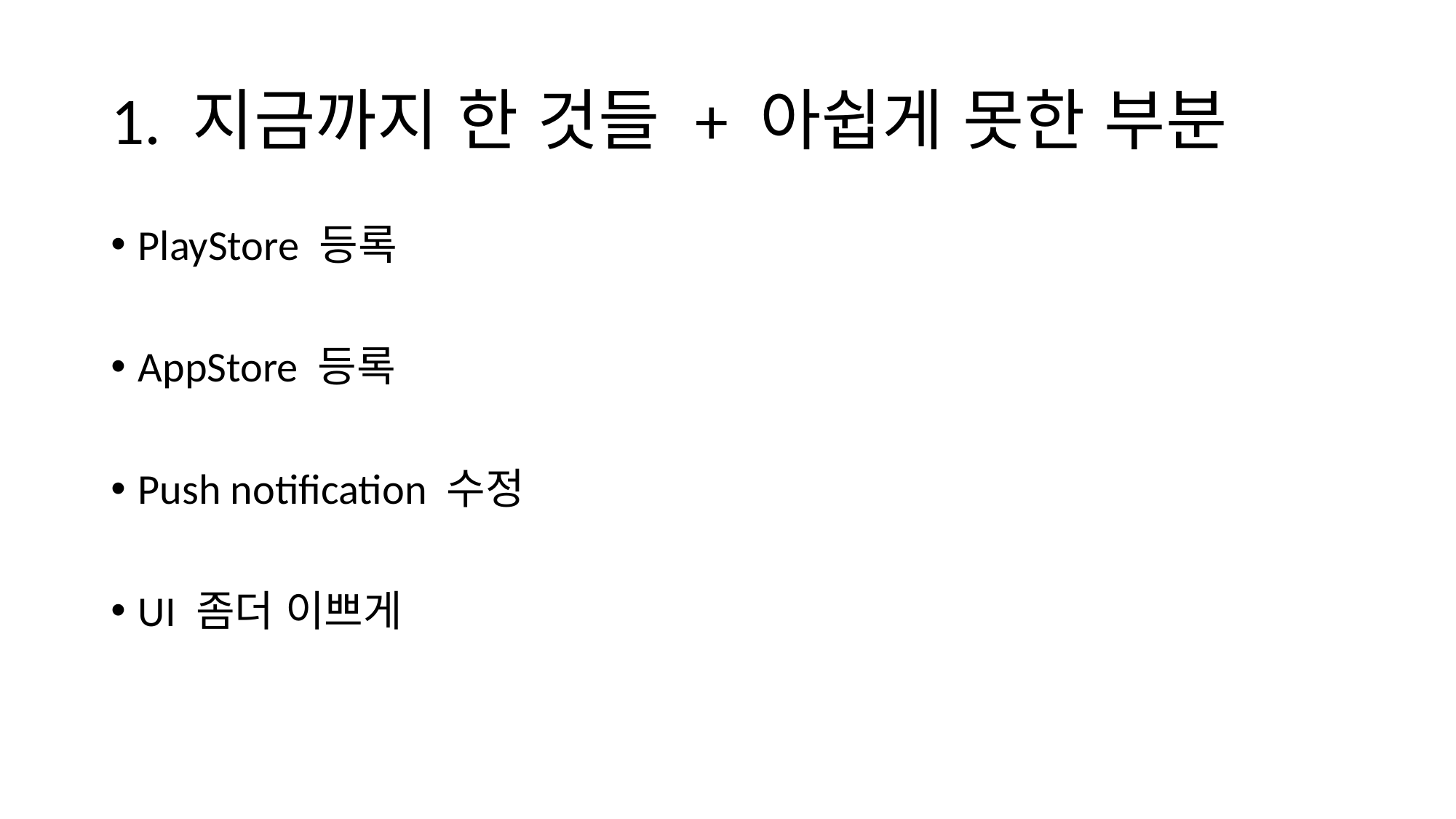

# 1. 지금까지 한 것들 + 아쉽게 못한 부분
PlayStore 등록

AppStore 등록

Push notification 수정

UI 좀더 이쁘게